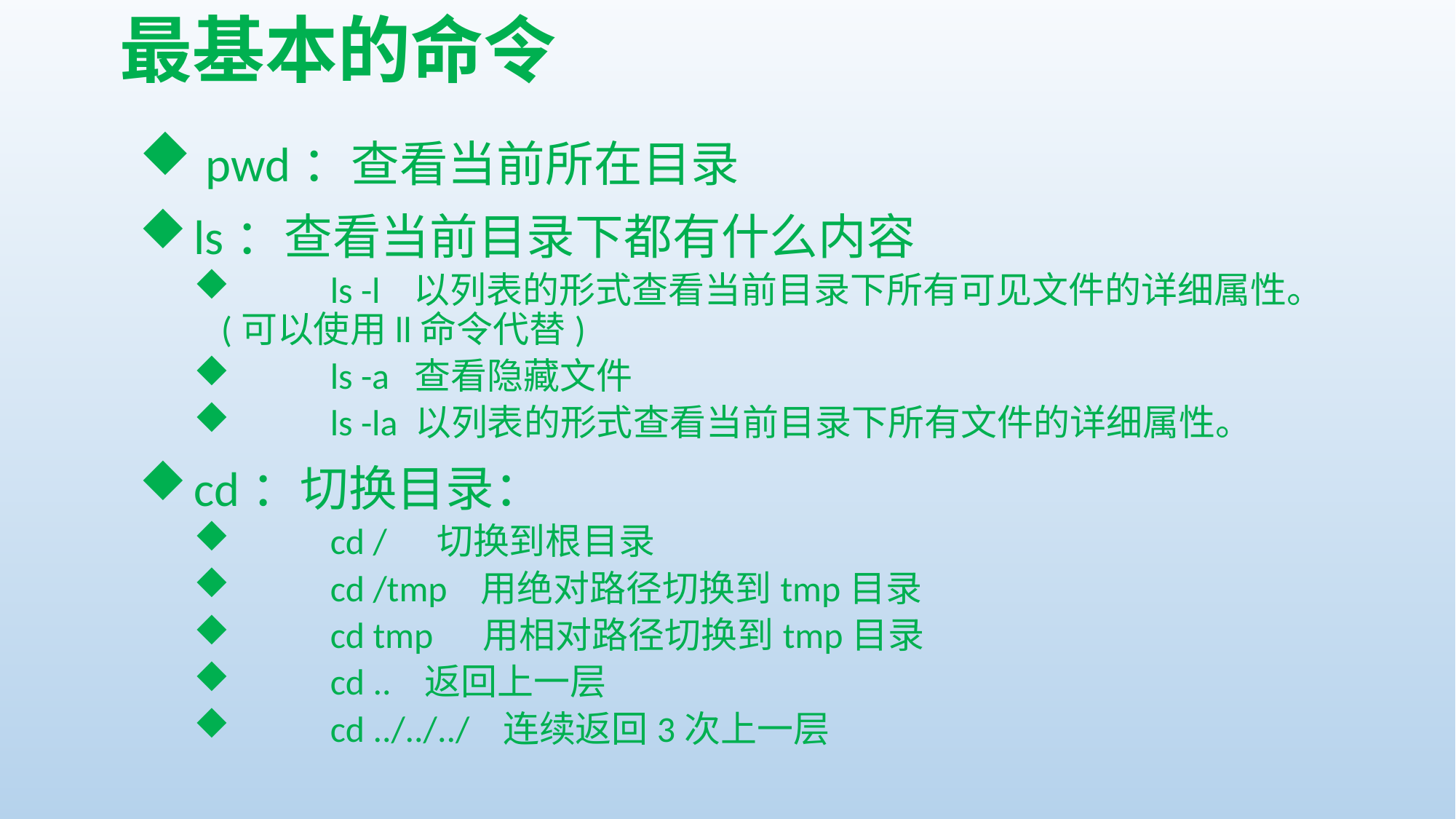

# 最基本的命令
 pwd：查看当前所在目录
ls：查看当前目录下都有什么内容
	ls -l   以列表的形式查看当前目录下所有可见文件的详细属性。(可以使用ll命令代替)
	ls -a  查看隐藏文件
	ls -la 以列表的形式查看当前目录下所有文件的详细属性。
cd：切换目录：
	cd /     切换到根目录
	cd /tmp   用绝对路径切换到tmp目录
	cd tmp     用相对路径切换到tmp目录
	cd ..   返回上一层
	cd ../../../   连续返回3次上一层